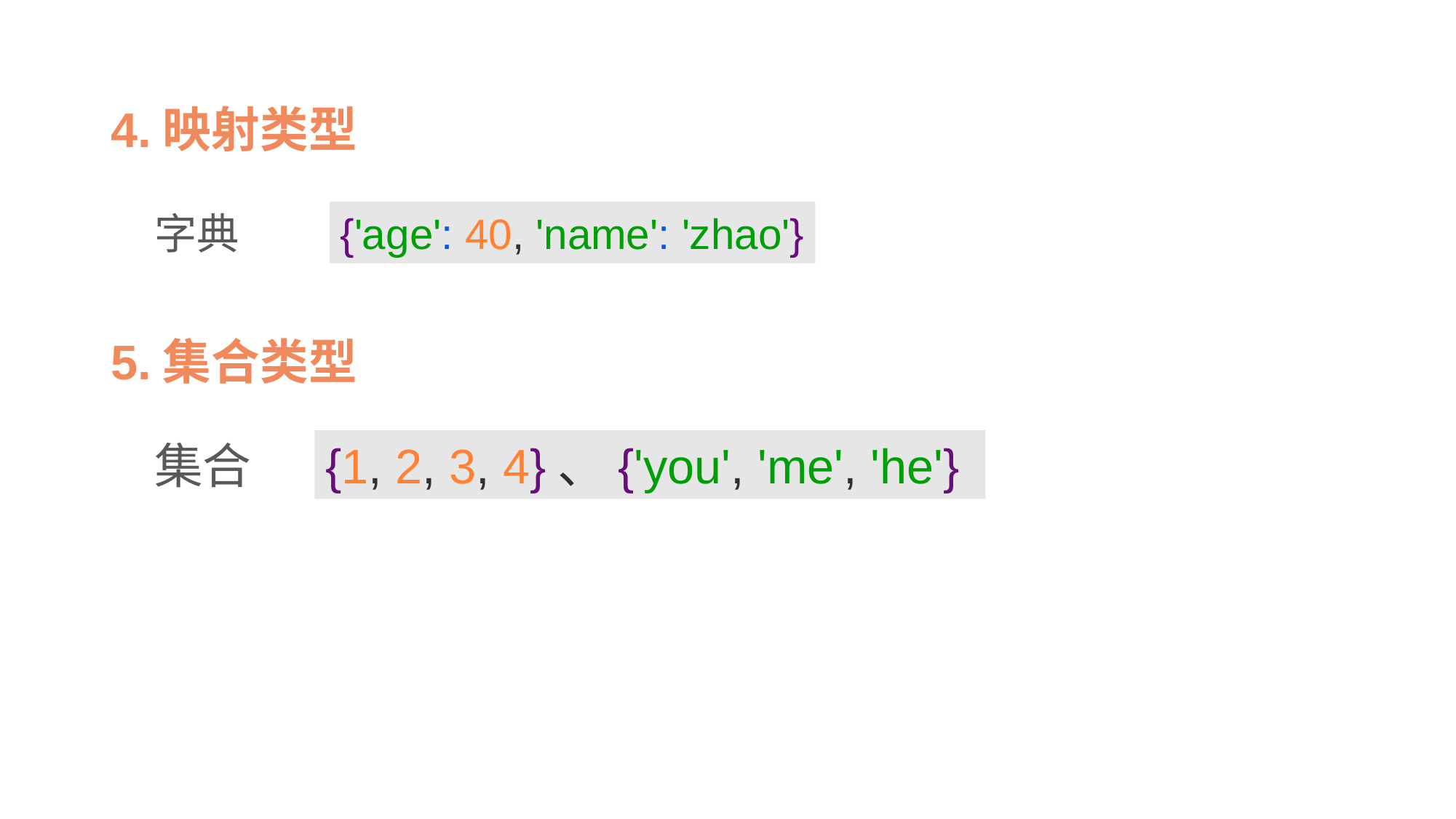

4.映射类型
字典
{'age': 40, 'name': 'zhao'}
5.集合类型
集合
{1, 2, 3, 4}、{'you', 'me', 'he'}